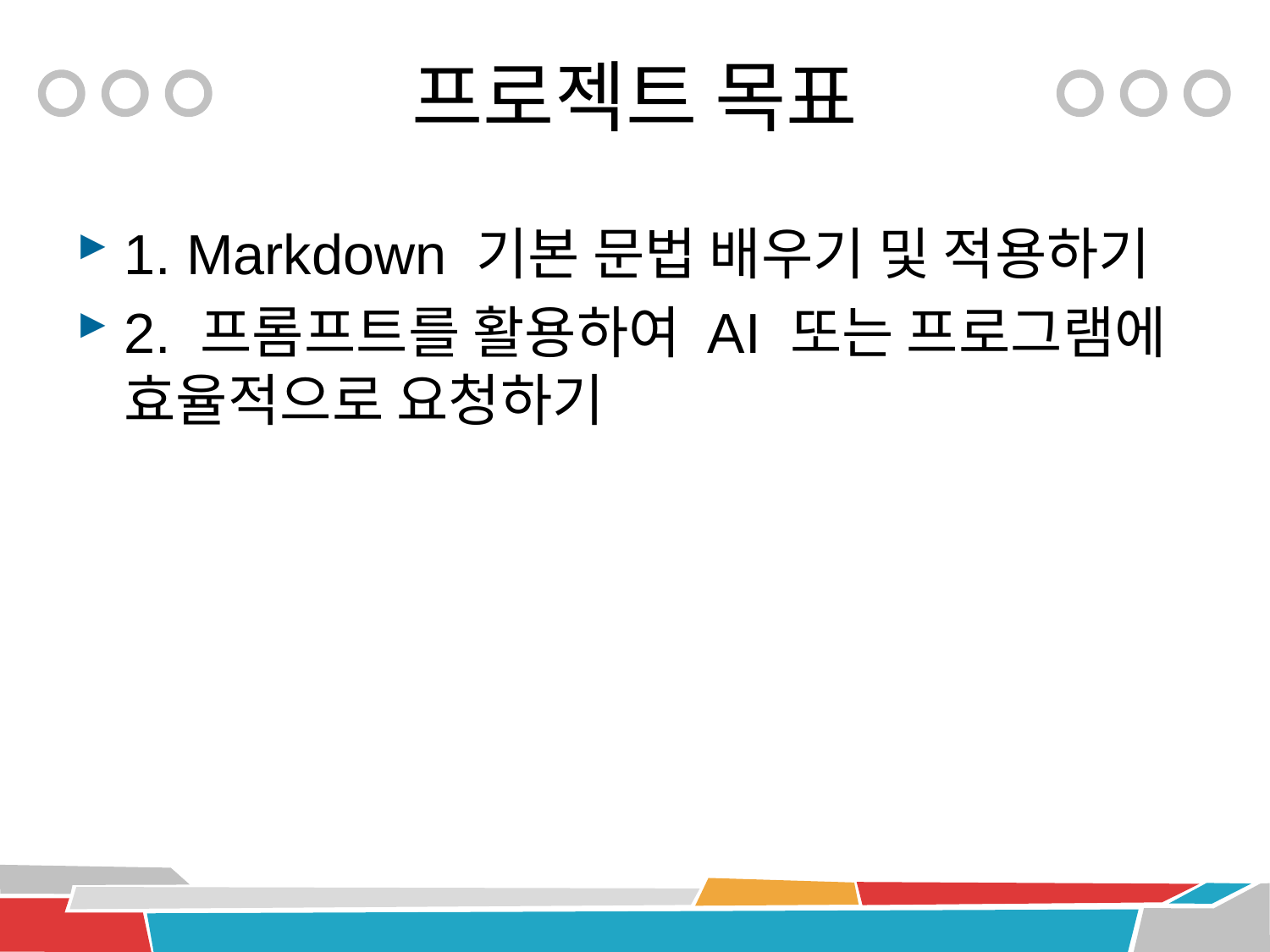

# 프로젝트 목표
1. Markdown 기본 문법 배우기 및 적용하기
2. 프롬프트를 활용하여 AI 또는 프로그램에 효율적으로 요청하기